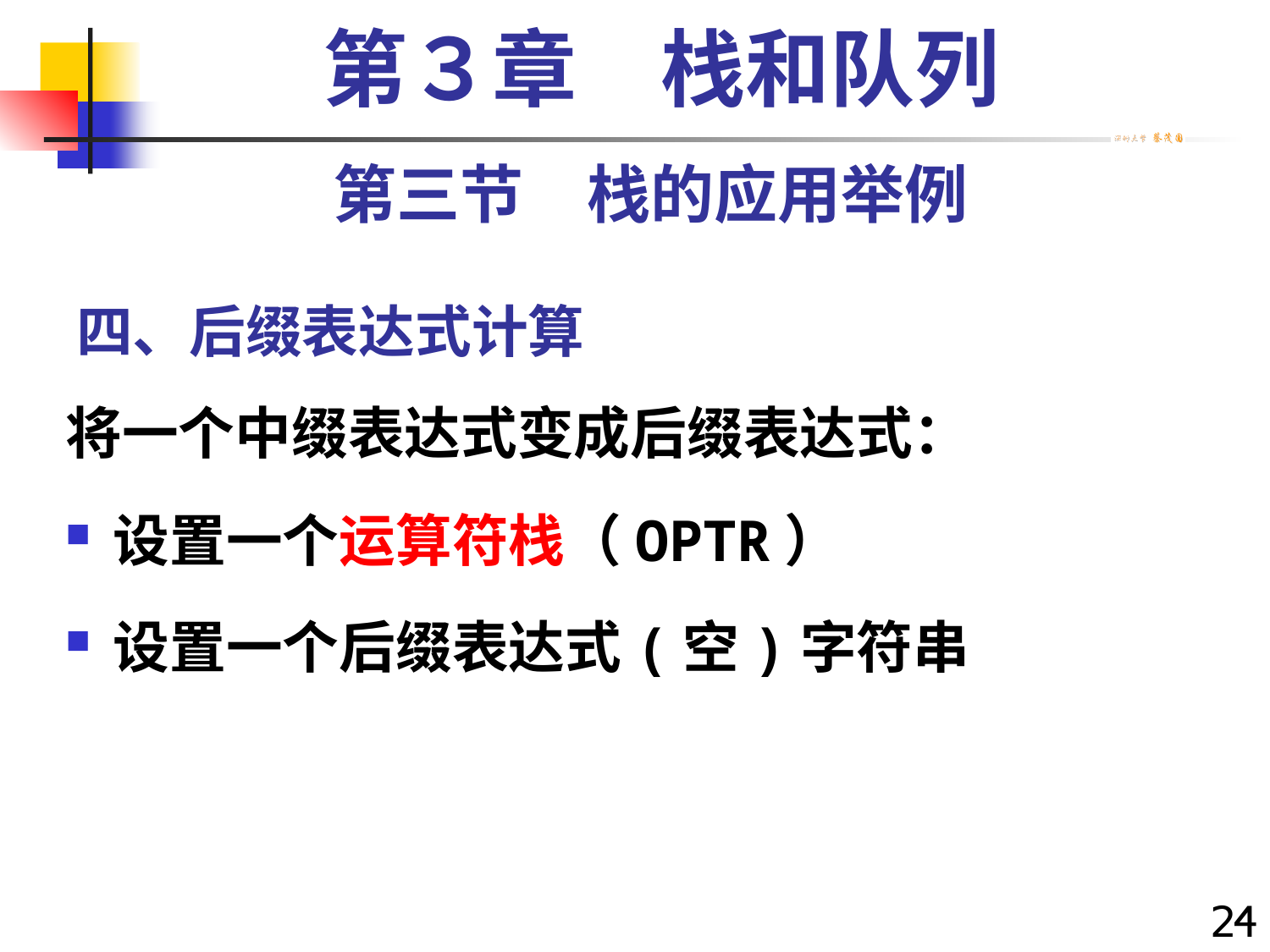

第３章　栈和队列
第三节　栈的应用举例
# 四、后缀表达式计算
将一个中缀表达式变成后缀表达式：
设置一个运算符栈（OPTR）
设置一个后缀表达式(空)字符串
24